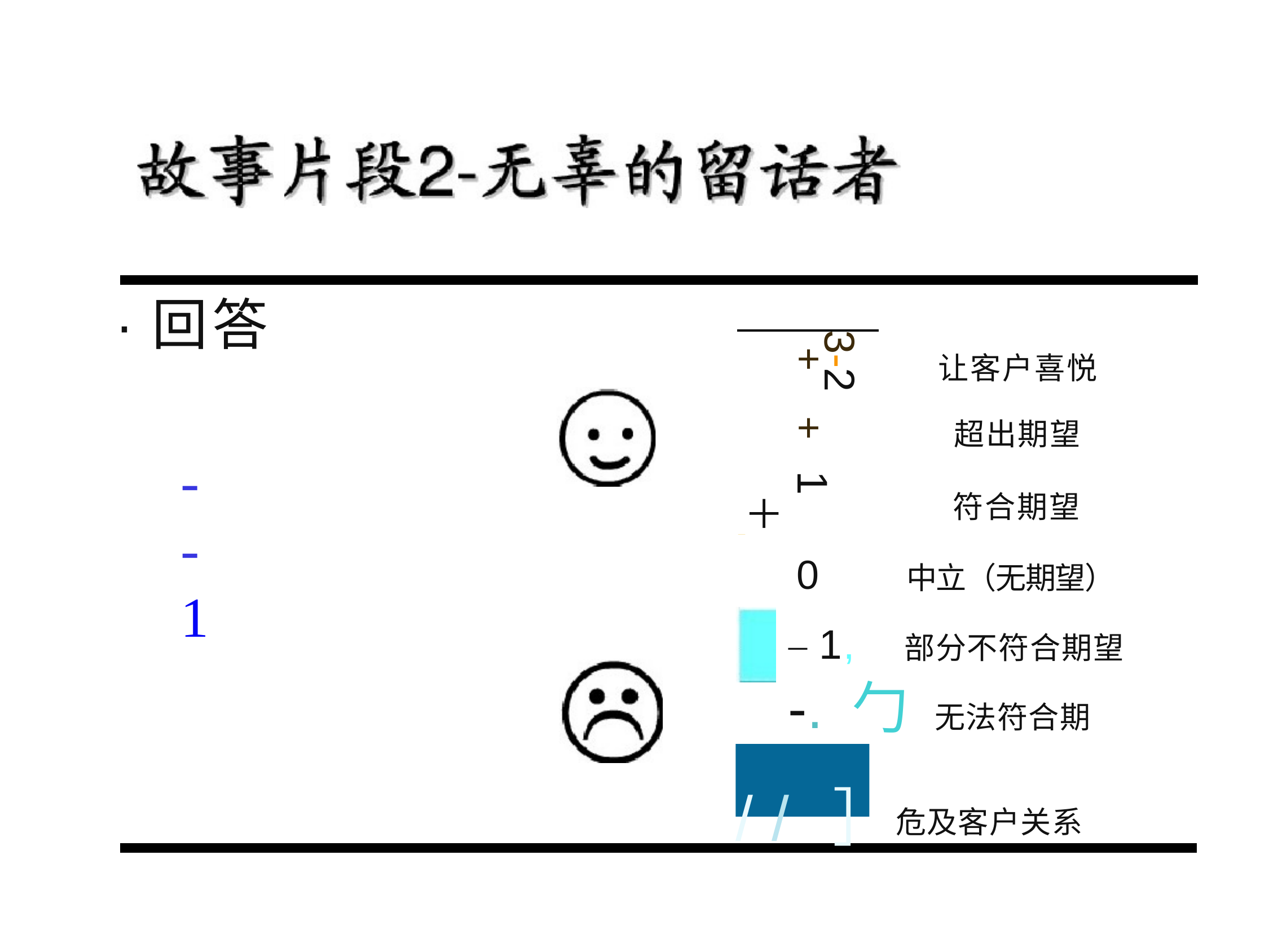

·回答
3-2

+
让客户喜悦

超出期望

+
--1
1
＋
符合期望
＿
0
－1,
-. 勹 无法符合期望
中立（无期望）

部分不符合期望

/ / ］危及客户关系